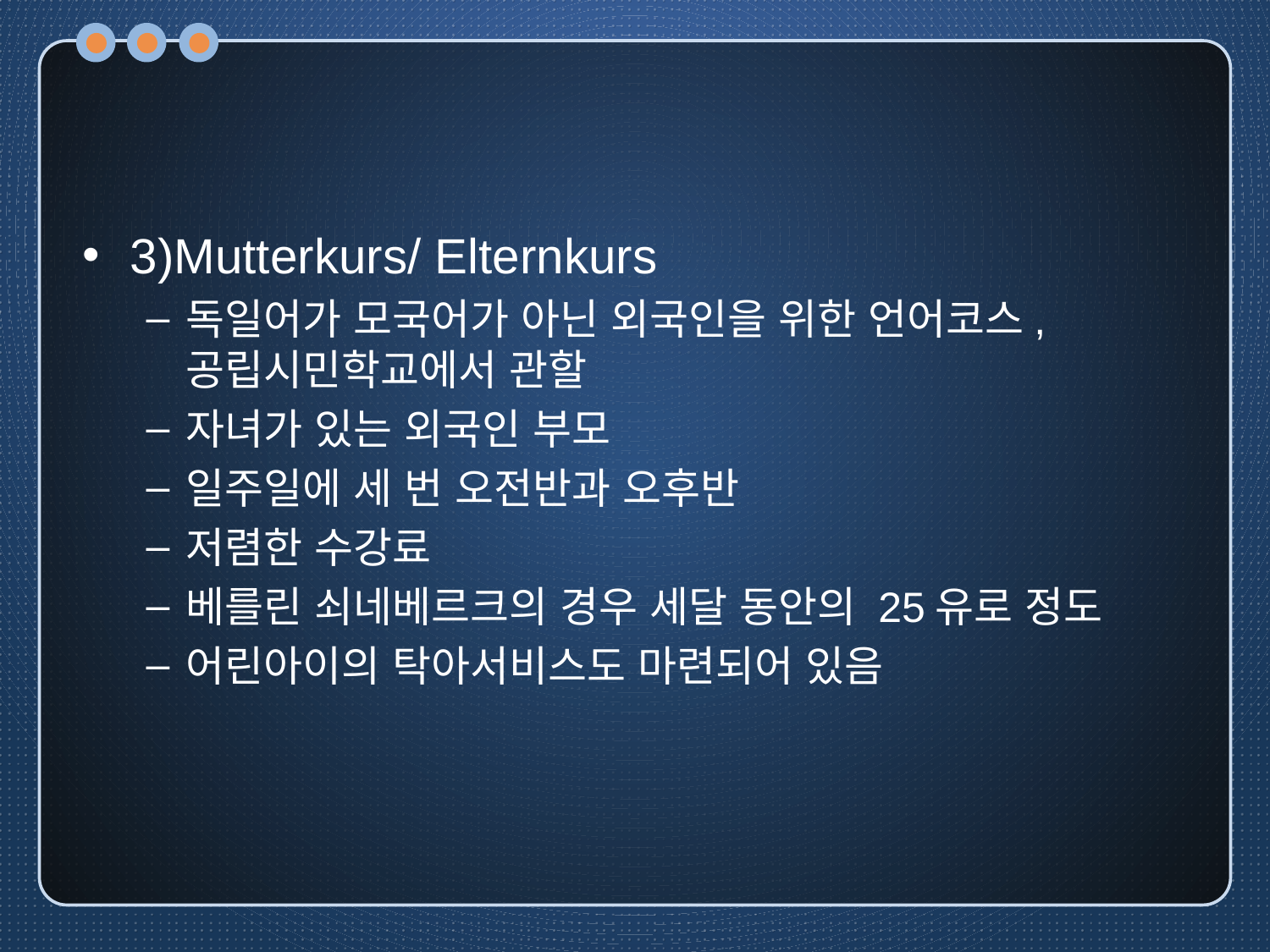

#
3)Mutterkurs/ Elternkurs
독일어가 모국어가 아닌 외국인을 위한 언어코스, 공립시민학교에서 관할
자녀가 있는 외국인 부모
일주일에 세 번 오전반과 오후반
저렴한 수강료
베를린 쇠네베르크의 경우 세달 동안의 25유로 정도
어린아이의 탁아서비스도 마련되어 있음